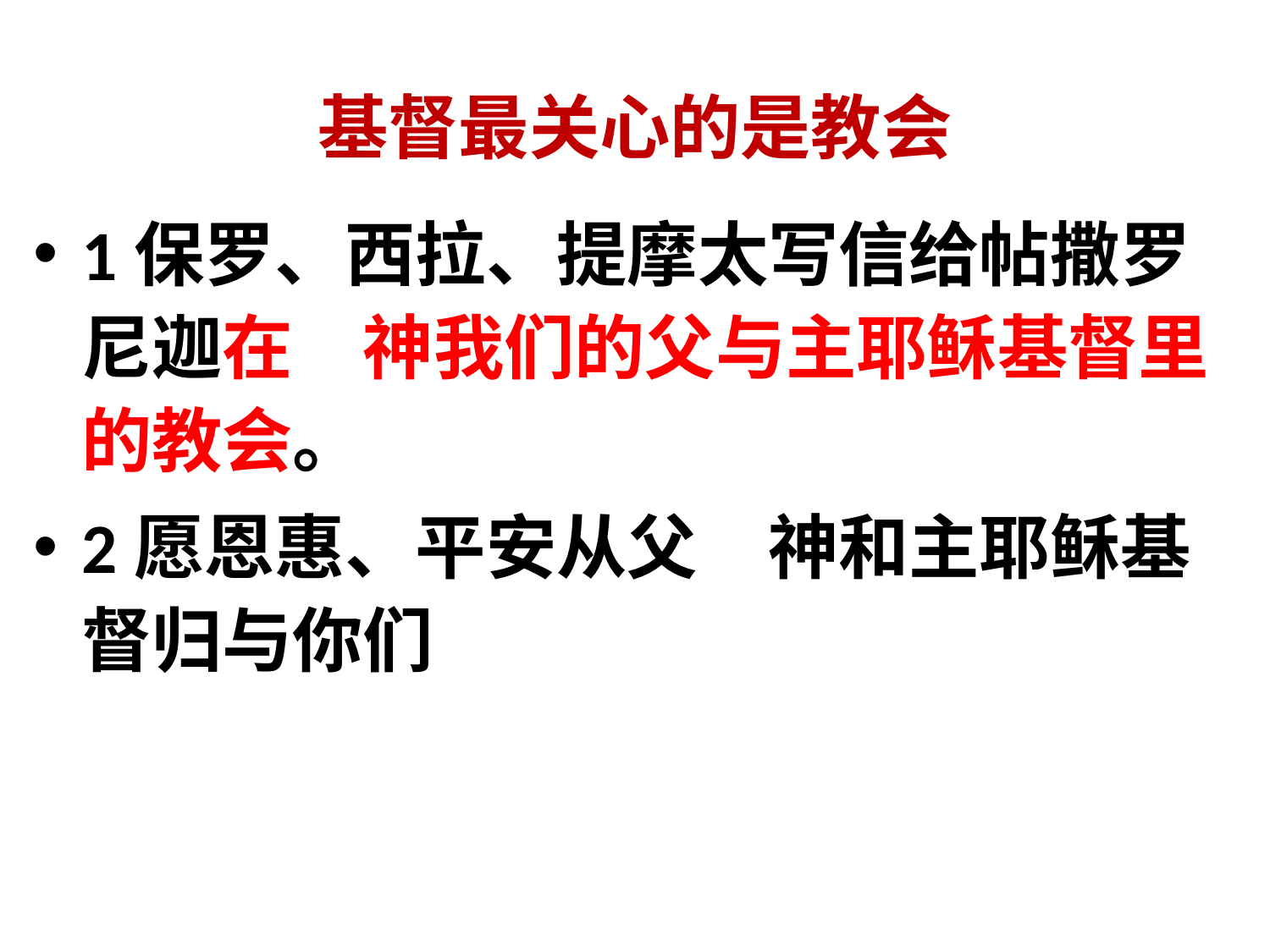

# 基督最关心的是教会
1保罗、西拉、提摩太写信给帖撒罗尼迦在　神我们的父与主耶稣基督里的教会。
2愿恩惠、平安从父　神和主耶稣基督归与你们